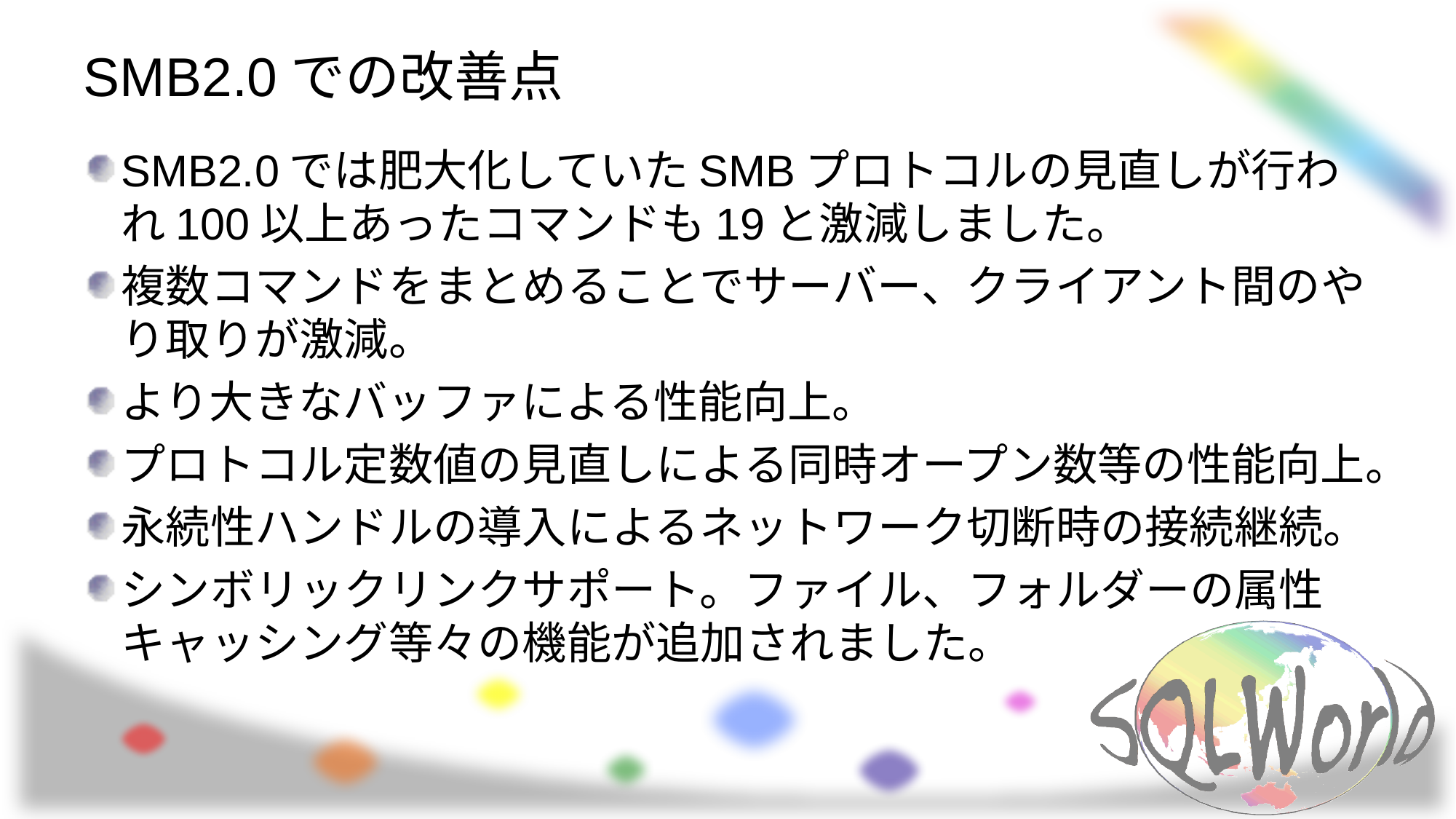

# SMB2.0での改善点
SMB2.0では肥大化していたSMBプロトコルの見直しが行われ100以上あったコマンドも19と激減しました。
複数コマンドをまとめることでサーバー、クライアント間のやり取りが激減。
より大きなバッファによる性能向上。
プロトコル定数値の見直しによる同時オープン数等の性能向上。
永続性ハンドルの導入によるネットワーク切断時の接続継続。
シンボリックリンクサポート。ファイル、フォルダーの属性キャッシング等々の機能が追加されました。